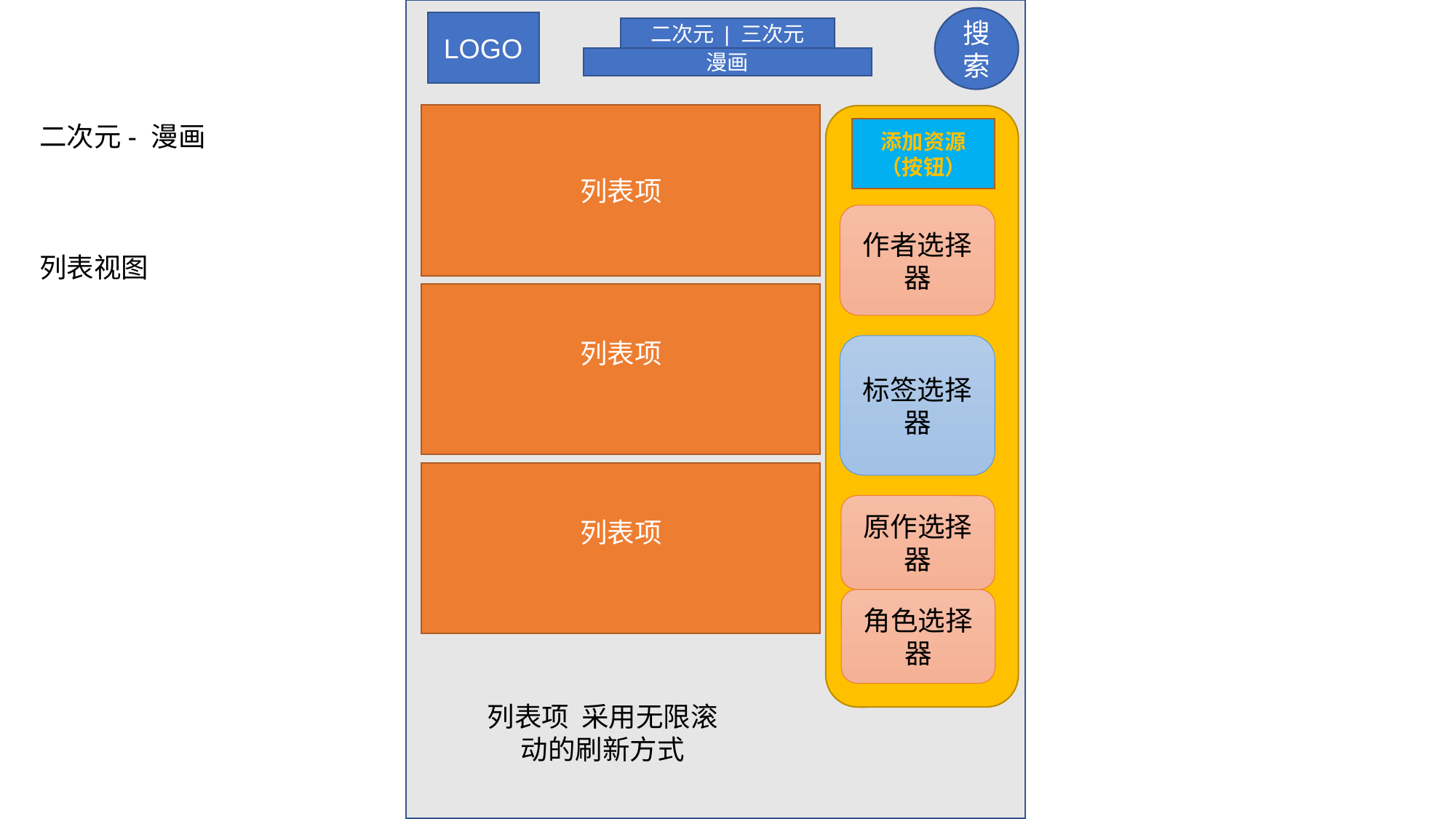

。
搜索
LOGO
二次元 | 三次元
漫画
列表项

二次元- 漫画

列表视图
添加资源（按钮）
作者选择器
列表项

标签选择器
列表项

原作选择器
角色选择器
列表项  采用无限滚动的刷新方式